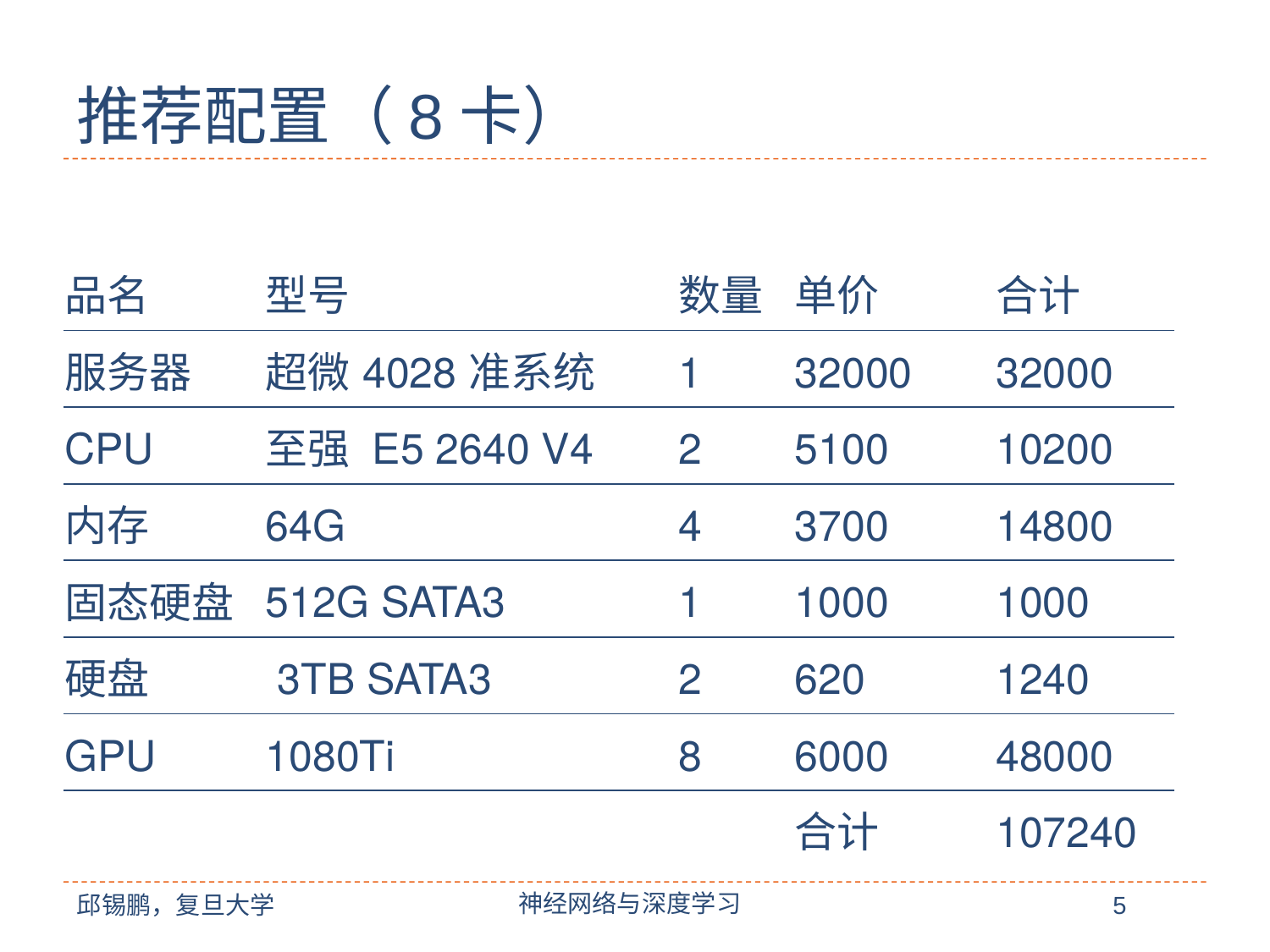

# 推荐配置（8卡）
| 品名 | 型号 | 数量 | 单价 | 合计 |
| --- | --- | --- | --- | --- |
| 服务器 | 超微4028准系统 | 1 | 32000 | 32000 |
| CPU | 至强 E5 2640 V4 | 2 | 5100 | 10200 |
| 内存 | 64G | 4 | 3700 | 14800 |
| 固态硬盘 | 512G SATA3 | 1 | 1000 | 1000 |
| 硬盘 | 3TB SATA3 | 2 | 620 | 1240 |
| GPU | 1080Ti | 8 | 6000 | 48000 |
|  |  |  | 合计 | 107240 |